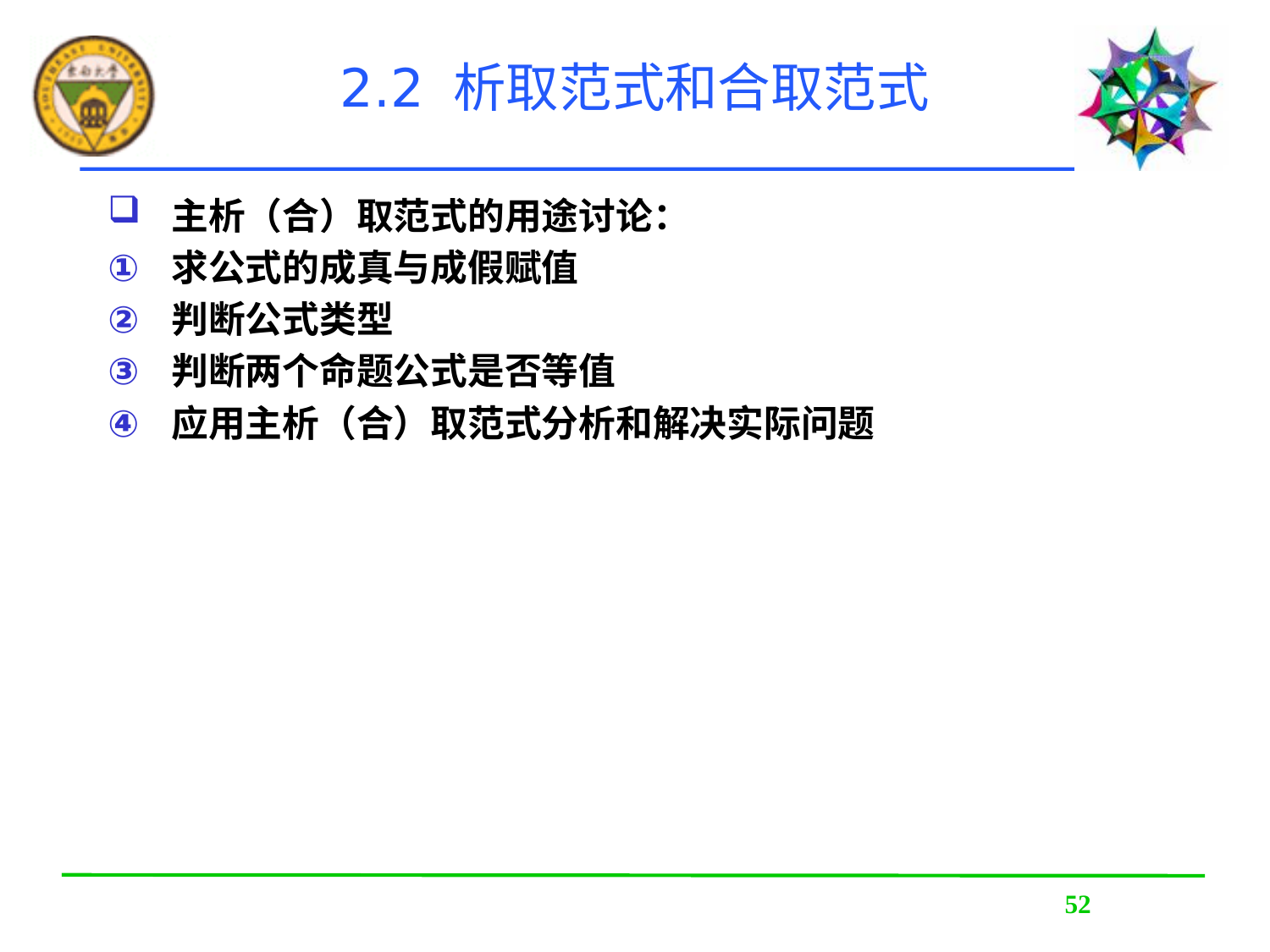

# 2.2 析取范式和合取范式
主析（合）取范式的用途讨论：
求公式的成真与成假赋值
判断公式类型
判断两个命题公式是否等值
应用主析（合）取范式分析和解决实际问题